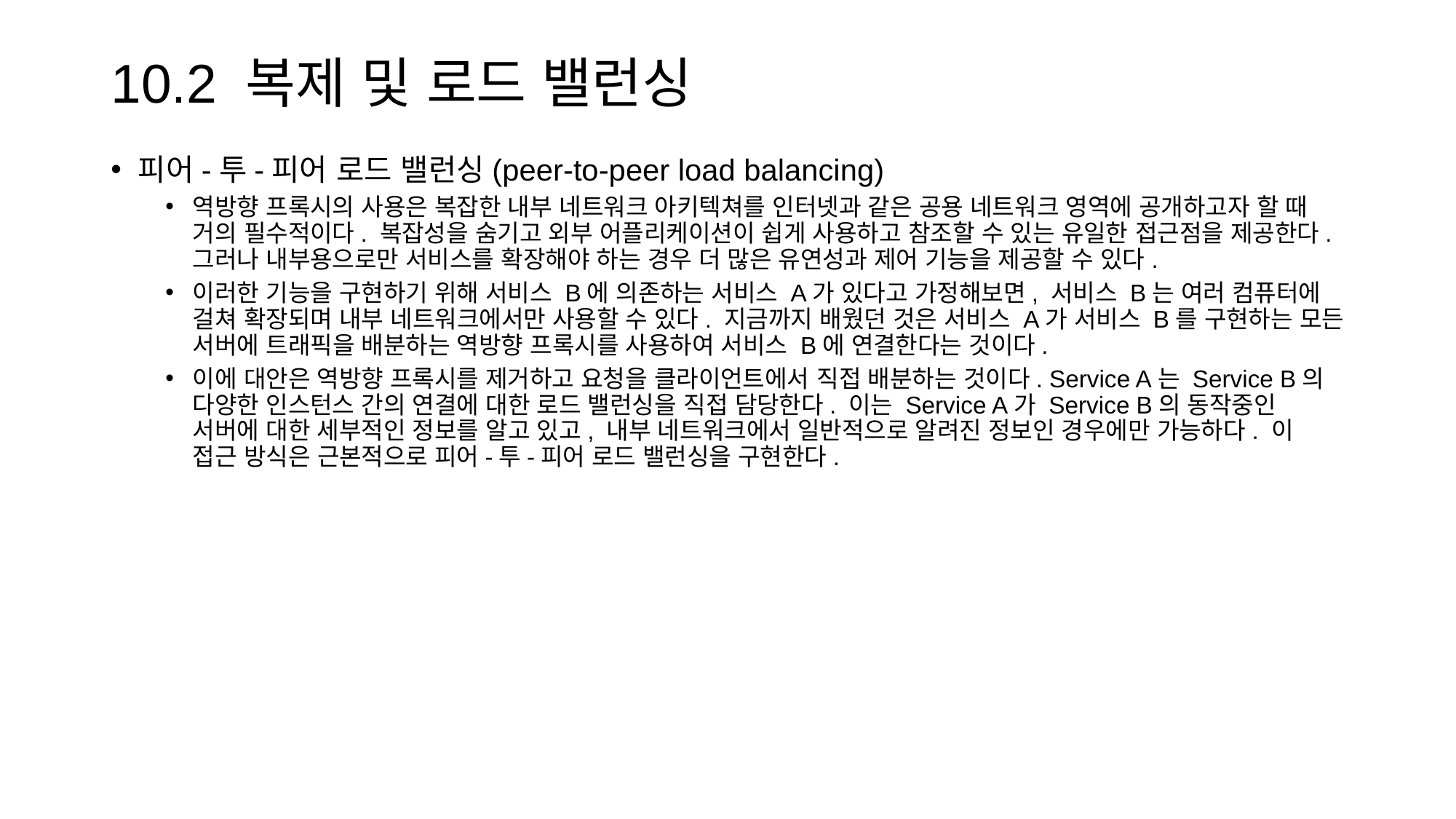

# 10.2 복제 및 로드 밸런싱
피어-투-피어 로드 밸런싱(peer-to-peer load balancing)
역방향 프록시의 사용은 복잡한 내부 네트워크 아키텍쳐를 인터넷과 같은 공용 네트워크 영역에 공개하고자 할 때 거의 필수적이다. 복잡성을 숨기고 외부 어플리케이션이 쉽게 사용하고 참조할 수 있는 유일한 접근점을 제공한다. 그러나 내부용으로만 서비스를 확장해야 하는 경우 더 많은 유연성과 제어 기능을 제공할 수 있다.
이러한 기능을 구현하기 위해 서비스 B에 의존하는 서비스 A가 있다고 가정해보면, 서비스 B는 여러 컴퓨터에 걸쳐 확장되며 내부 네트워크에서만 사용할 수 있다. 지금까지 배웠던 것은 서비스 A가 서비스 B를 구현하는 모든 서버에 트래픽을 배분하는 역방향 프록시를 사용하여 서비스 B에 연결한다는 것이다.
이에 대안은 역방향 프록시를 제거하고 요청을 클라이언트에서 직접 배분하는 것이다. Service A는 Service B의 다양한 인스턴스 간의 연결에 대한 로드 밸런싱을 직접 담당한다. 이는 Service A가 Service B의 동작중인 서버에 대한 세부적인 정보를 알고 있고, 내부 네트워크에서 일반적으로 알려진 정보인 경우에만 가능하다. 이 접근 방식은 근본적으로 피어-투-피어 로드 밸런싱을 구현한다.